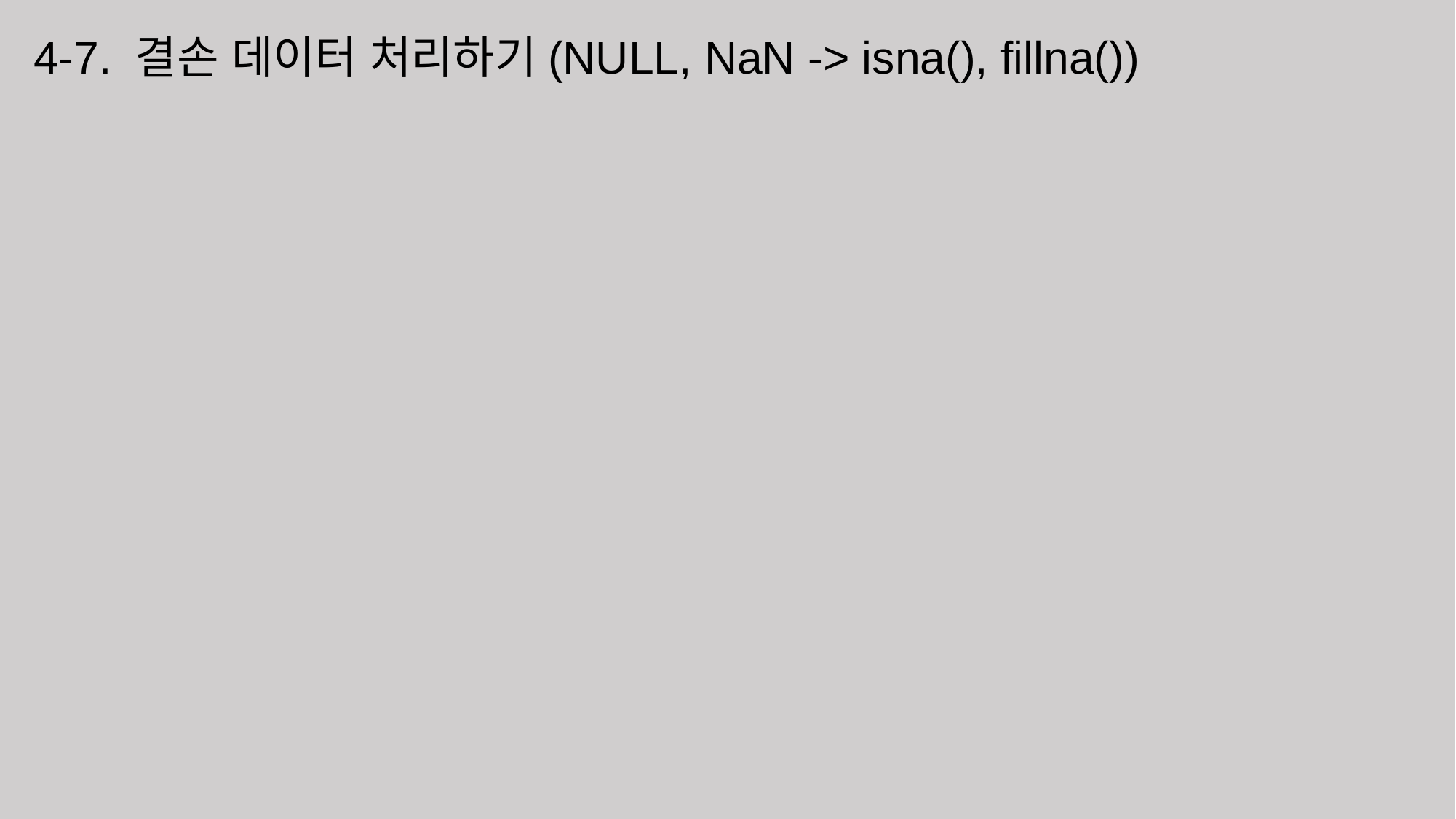

# 4-7. 결손 데이터 처리하기(NULL, NaN -> isna(), fillna())